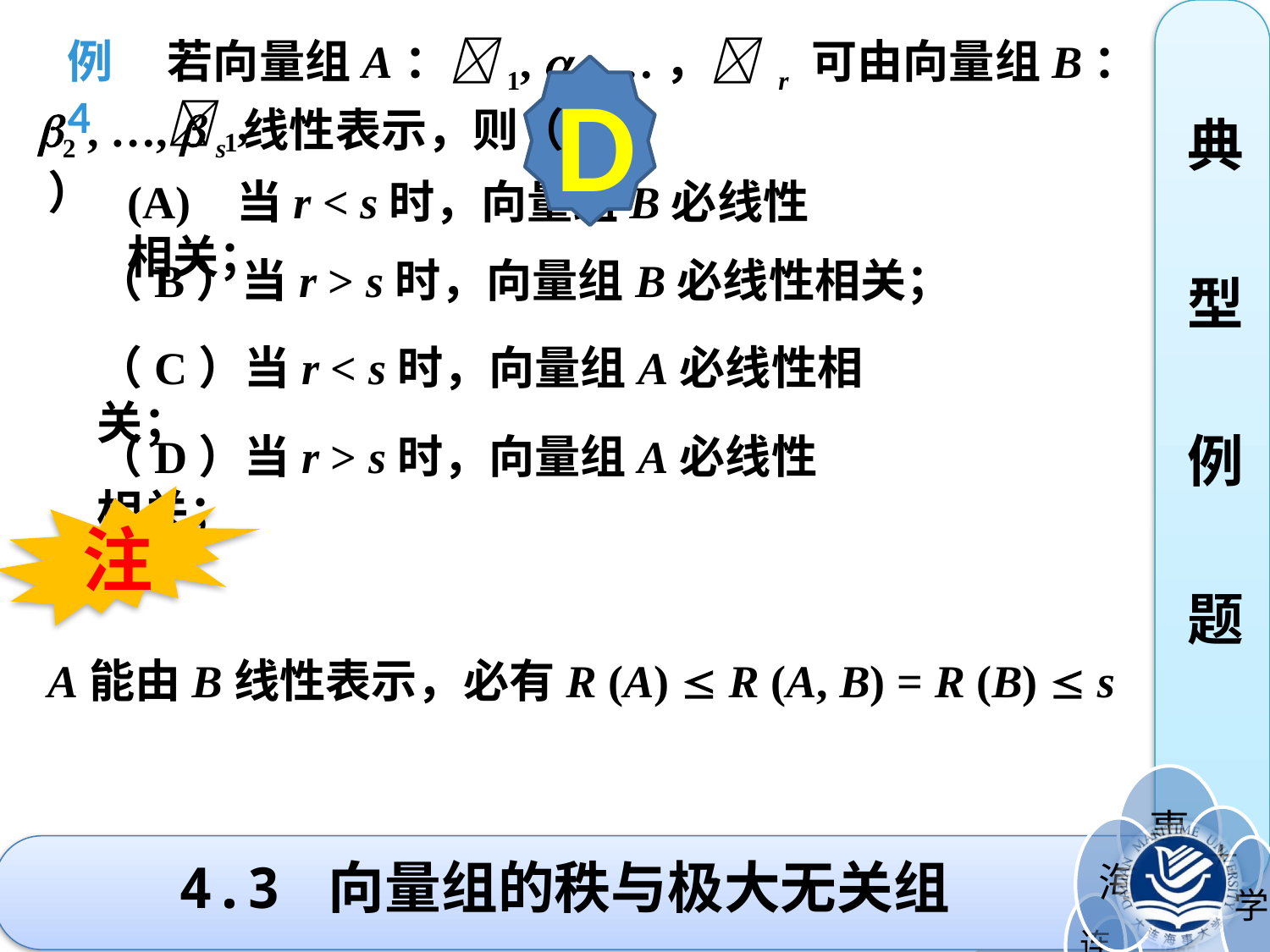

典

型

例

题

例4
若向量组A：α1, α2, …，α r 可由向量组B：β1,
D
β2 , …, β s 线性表示，则（    ）

(A)   当r < s时，向量组B必线性相关；
（B）当r > s时，向量组B必线性相关；
（C）当r < s时，向量组A必线性相关；
（D）当r > s时，向量组A必线性相关；
注
A能由B线性表示，必有R (A) ≤ R (A, B) = R (B) ≤ s

# 4.3 向量组的秩与极大无关组